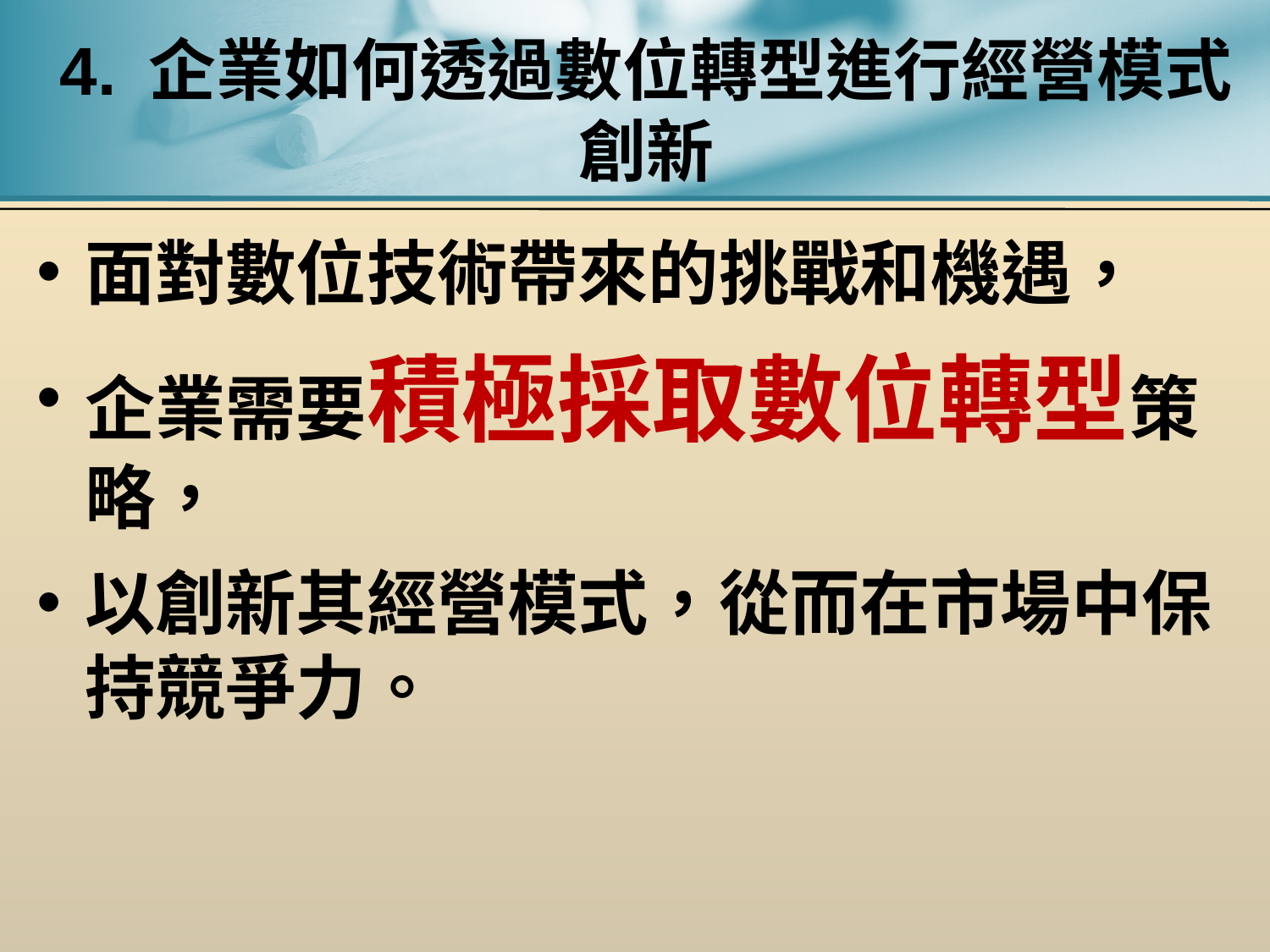

# 4. 企業如何透過數位轉型進行經營模式創新
面對數位技術帶來的挑戰和機遇，
企業需要積極採取數位轉型策略，
以創新其經營模式，從而在市場中保持競爭力。